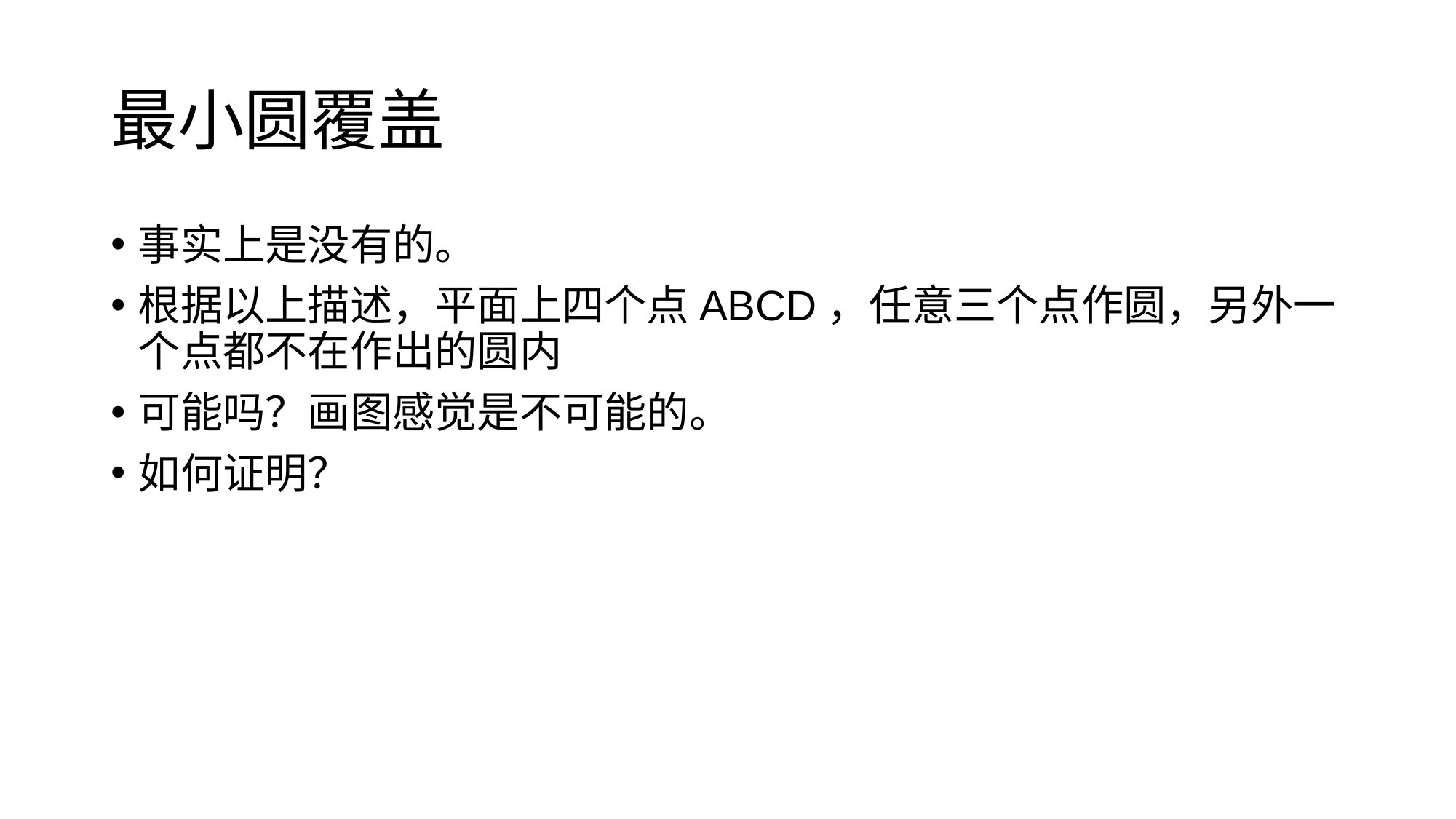

# 最小圆覆盖
事实上是没有的。
根据以上描述，平面上四个点ABCD，任意三个点作圆，另外一个点都不在作出的圆内
可能吗？画图感觉是不可能的。
如何证明？